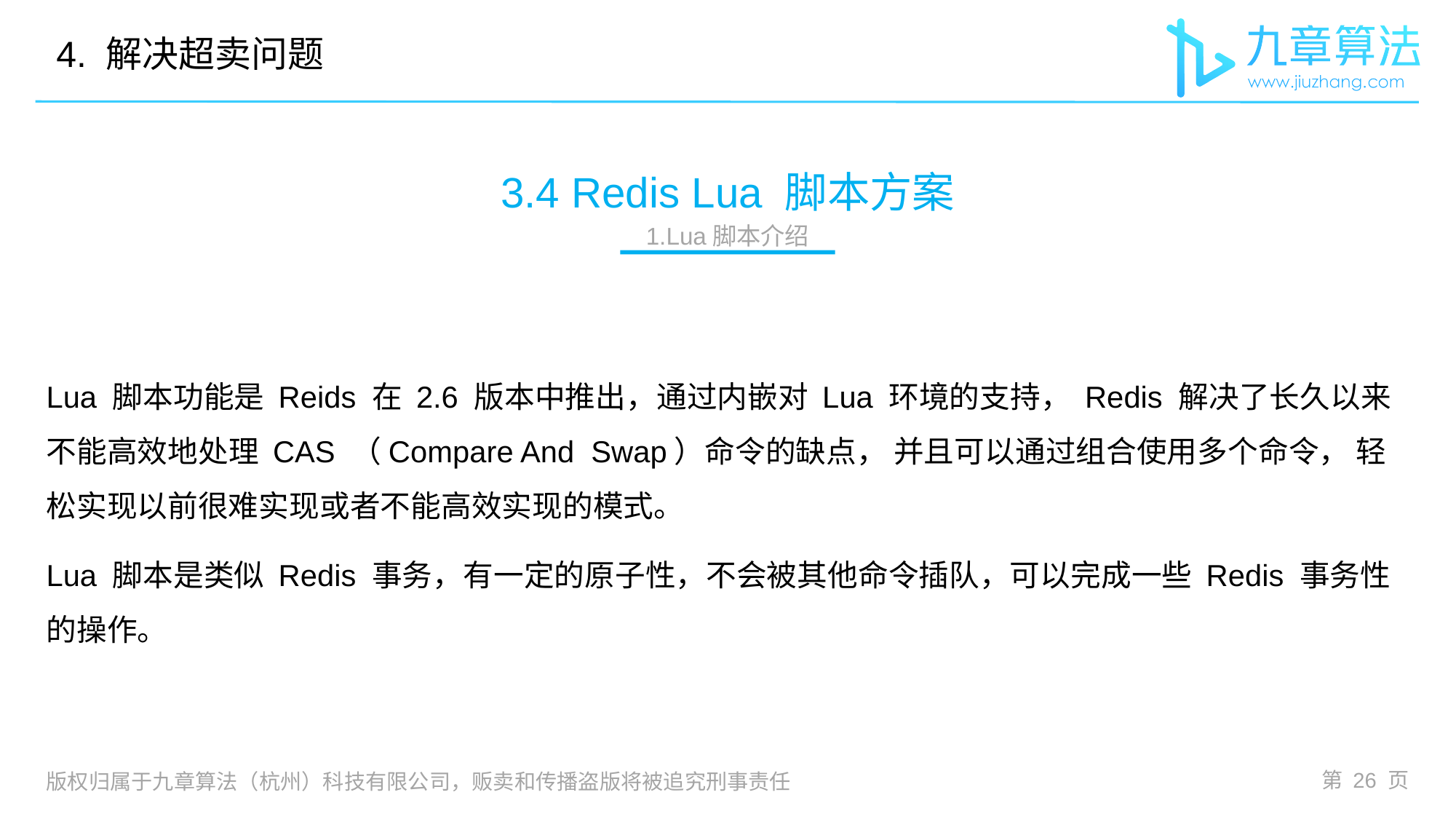

4. 解决超卖问题
# 3.4 Redis Lua 脚本方案
1.Lua脚本介绍
Lua 脚本功能是 Reids 在 2.6 版本中推出，通过内嵌对 Lua 环境的支持， Redis 解决了长久以来不能高效地处理 CAS （Compare And  Swap）命令的缺点， 并且可以通过组合使用多个命令， 轻松实现以前很难实现或者不能高效实现的模式。
Lua 脚本是类似 Redis 事务，有一定的原子性，不会被其他命令插队，可以完成一些 Redis 事务性的操作。